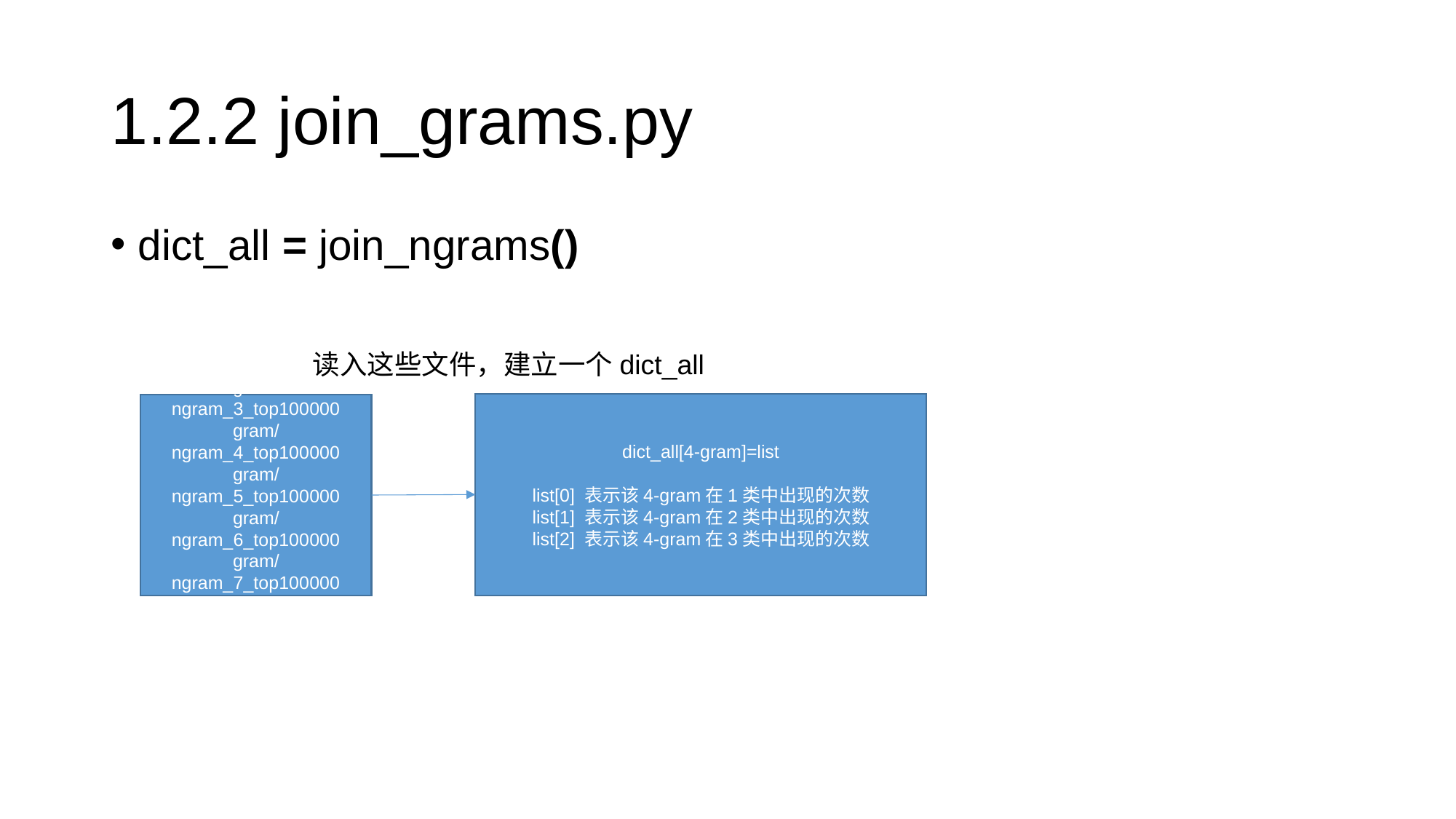

# 1.2.2 join_grams.py
dict_all = join_ngrams()

读入这些文件，建立一个dict_all
dict_all[4-gram]=list

list[0] 表示该4-gram在1类中出现的次数
list[1] 表示该4-gram在2类中出现的次数
list[2] 表示该4-gram在3类中出现的次数
gram/ngram_1_top100000gram/ngram_2_top100000
gram/ngram_3_top100000
gram/ngram_4_top100000
gram/ngram_5_top100000
gram/ngram_6_top100000
gram/ngram_7_top100000
gram/ngram_8_top100000
gram/ngram_9_top100000